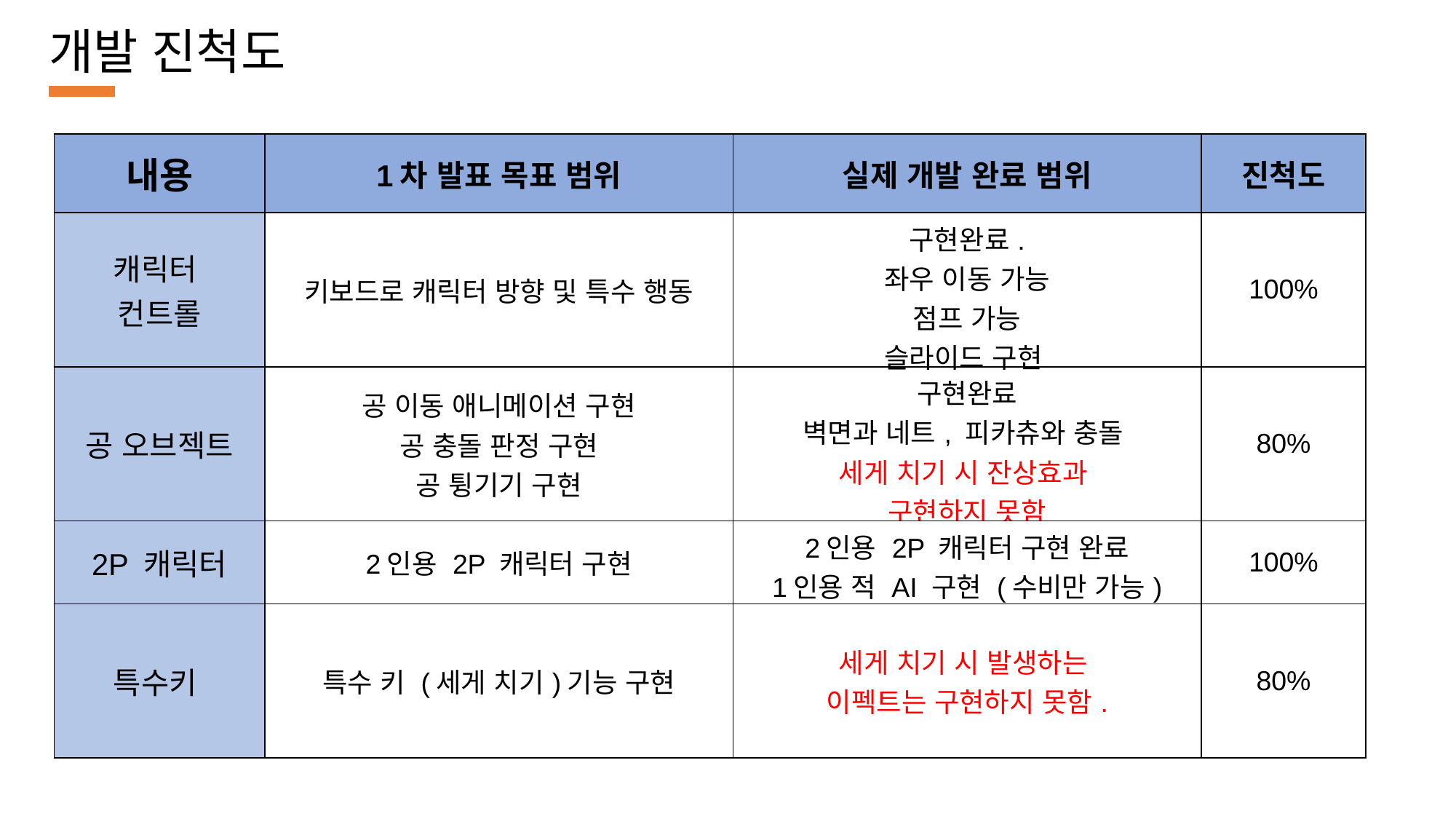

개발 진척도

| 내용 | 1차 발표 목표 범위 | 실제 개발 완료 범위 | 진척도 |
| --- | --- | --- | --- |
| 캐릭터 컨트롤 | 키보드로 캐릭터 방향 및 특수 행동 | 구현완료. 좌우 이동 가능 점프 가능 슬라이드 구현 | 100% |
| 공 오브젝트 | 공 이동 애니메이션 구현 공 충돌 판정 구현 공 튕기기 구현 | 구현완료 벽면과 네트, 피카츄와 충돌 세게 치기 시 잔상효과 구현하지 못함 | 80% |
| 2P 캐릭터 | 2인용 2P 캐릭터 구현 | 2인용 2P 캐릭터 구현 완료 1인용 적 AI 구현 (수비만 가능) | 100% |
| 특수키 | 특수 키 (세게 치기)기능 구현 | 세게 치기 시 발생하는 이펙트는 구현하지 못함. | 80% |